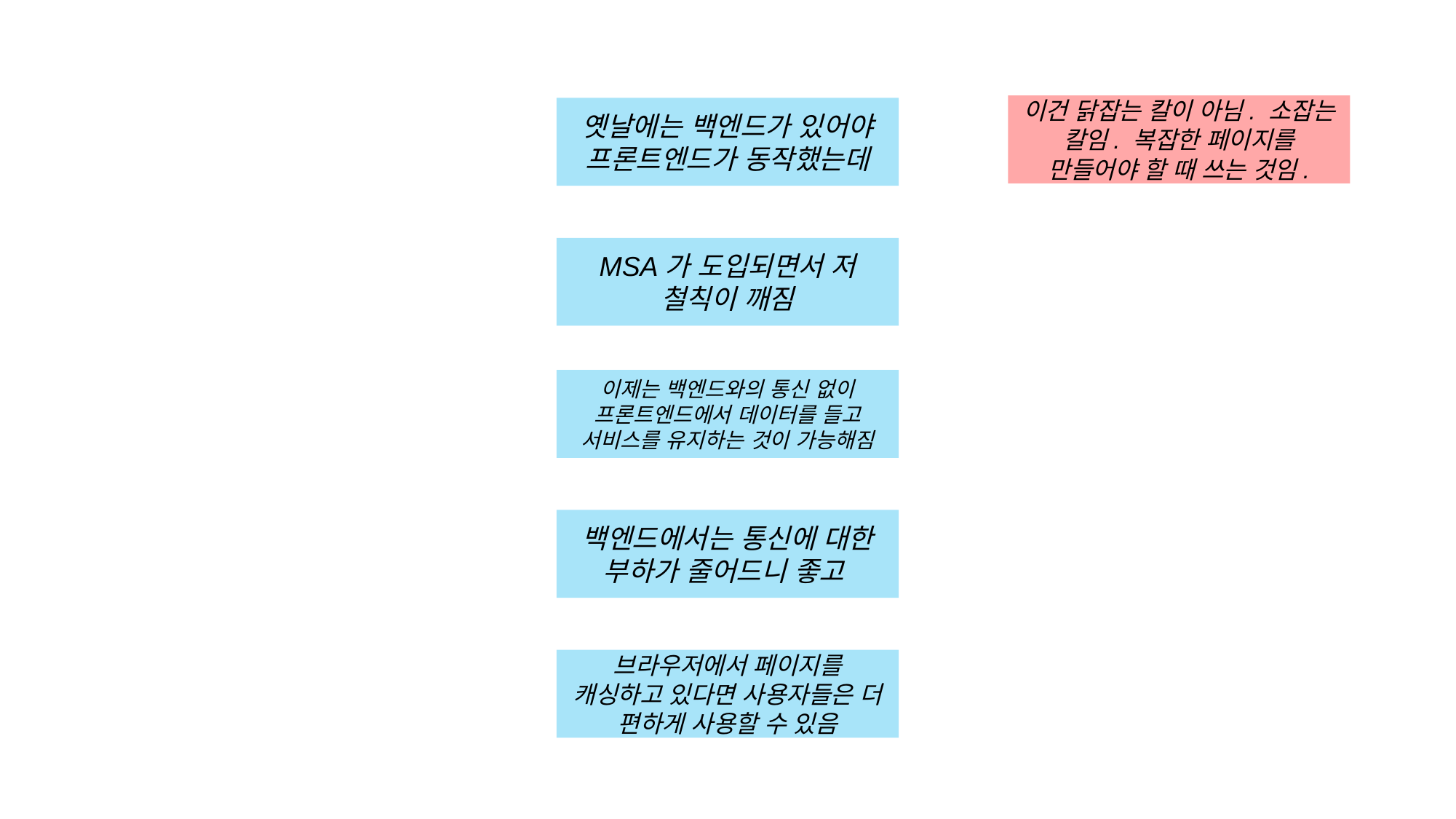

이건 닭잡는 칼이 아님. 소잡는 칼임. 복잡한 페이지를 만들어야 할 때 쓰는 것임.
옛날에는 백엔드가 있어야 프론트엔드가 동작했는데
MSA가 도입되면서 저 철칙이 깨짐
이제는 백엔드와의 통신 없이 프론트엔드에서 데이터를 들고 서비스를 유지하는 것이 가능해짐
백엔드에서는 통신에 대한 부하가 줄어드니 좋고
브라우저에서 페이지를 캐싱하고 있다면 사용자들은 더 편하게 사용할 수 있음